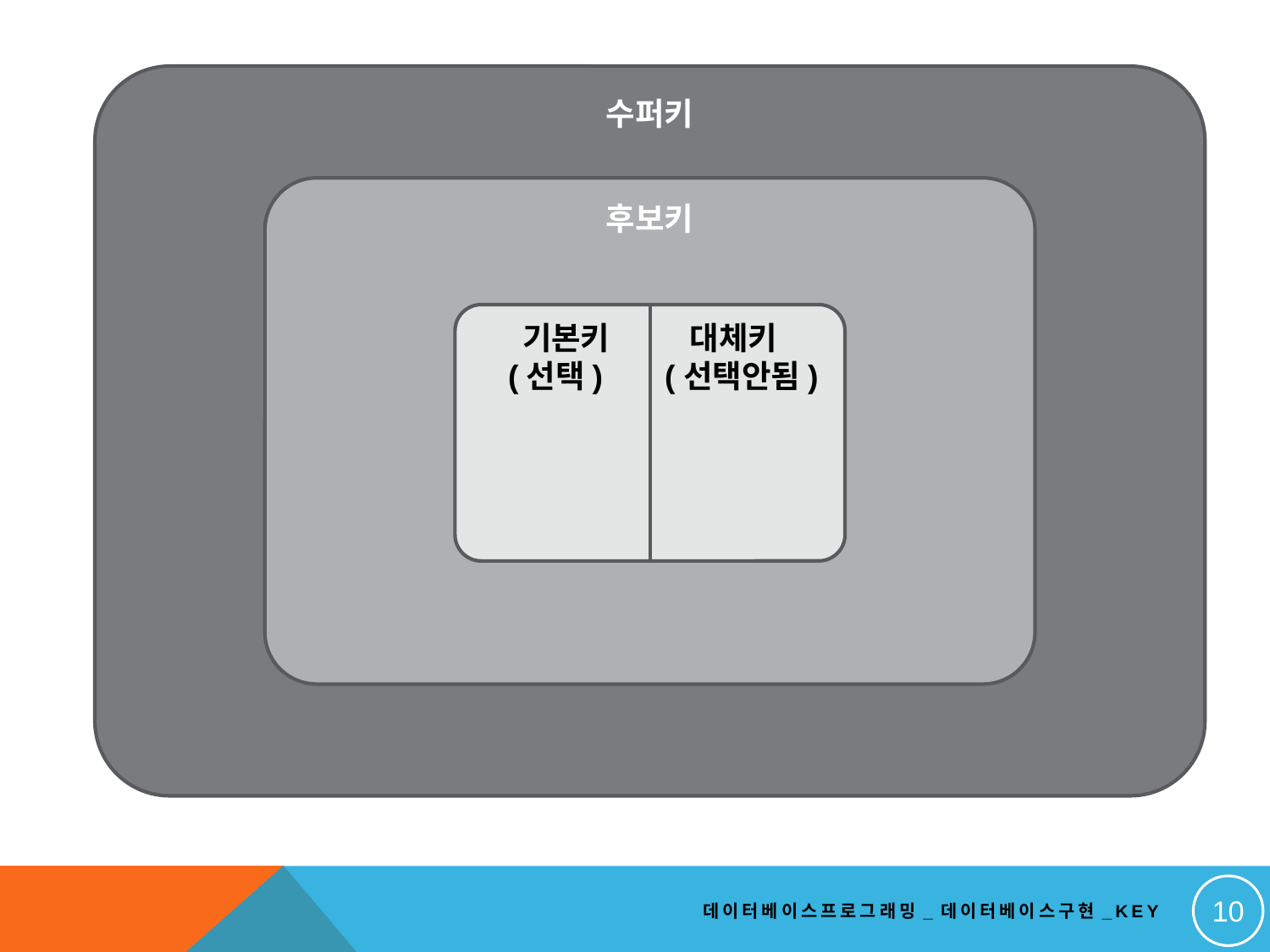

수퍼키
후보키
기본키         대체키
   (선택)       (선택안됨)
10
데이터베이스프로그래밍_데이터베이스구현_KEY